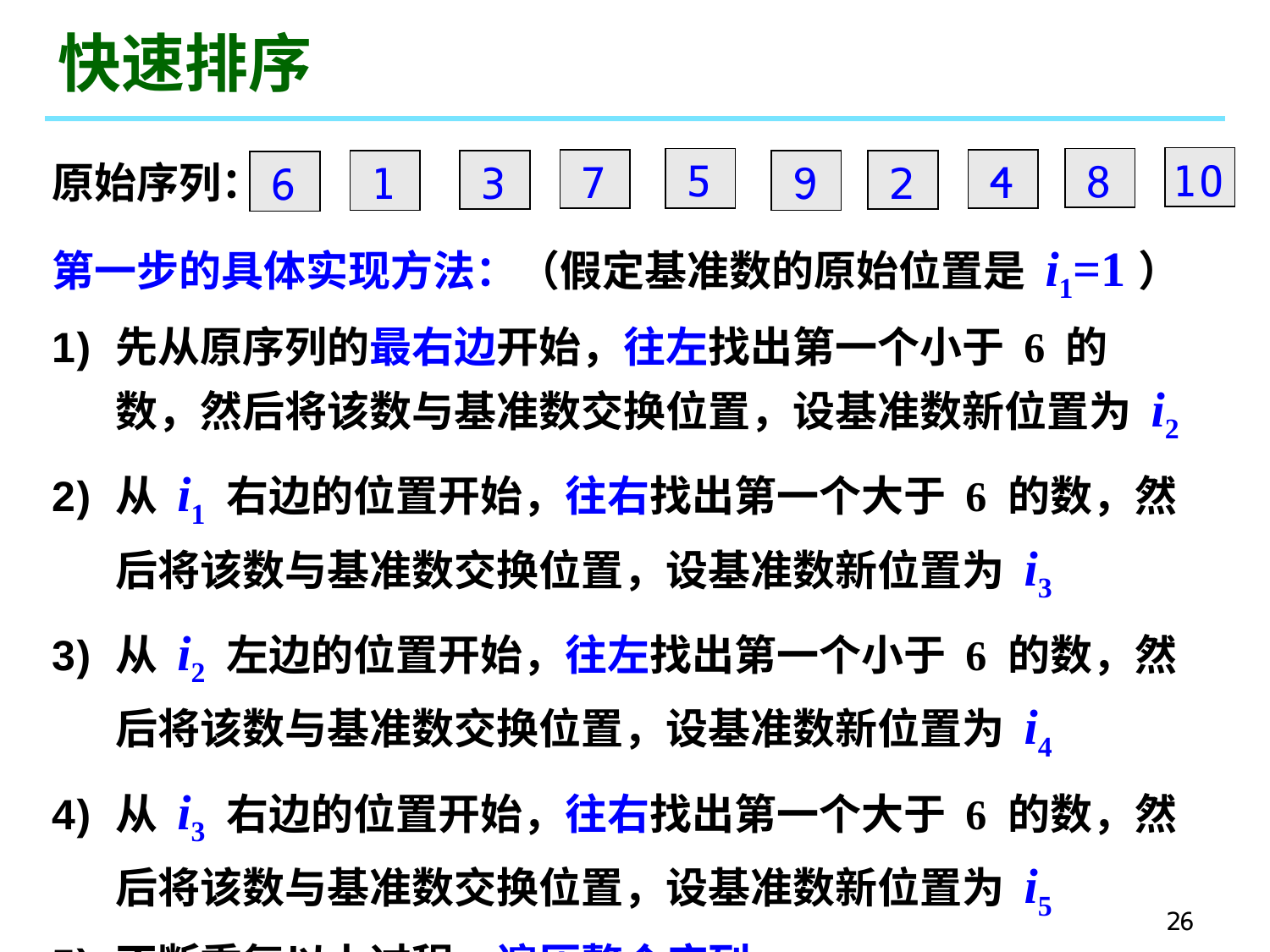

# 快速排序
原始序列：
10
5
8
7
4
1
3
9
2
6
第一步的具体实现方法：（假定基准数的原始位置是 i1=1）
先从原序列的最右边开始，往左找出第一个小于 6 的数，然后将该数与基准数交换位置，设基准数新位置为 i2
从 i1 右边的位置开始，往右找出第一个大于 6 的数，然后将该数与基准数交换位置，设基准数新位置为 i3
从 i2 左边的位置开始，往左找出第一个小于 6 的数，然后将该数与基准数交换位置，设基准数新位置为 i4
从 i3 右边的位置开始，往右找出第一个大于 6 的数，然后将该数与基准数交换位置，设基准数新位置为 i5
不断重复以上过程，遍历整个序列
26